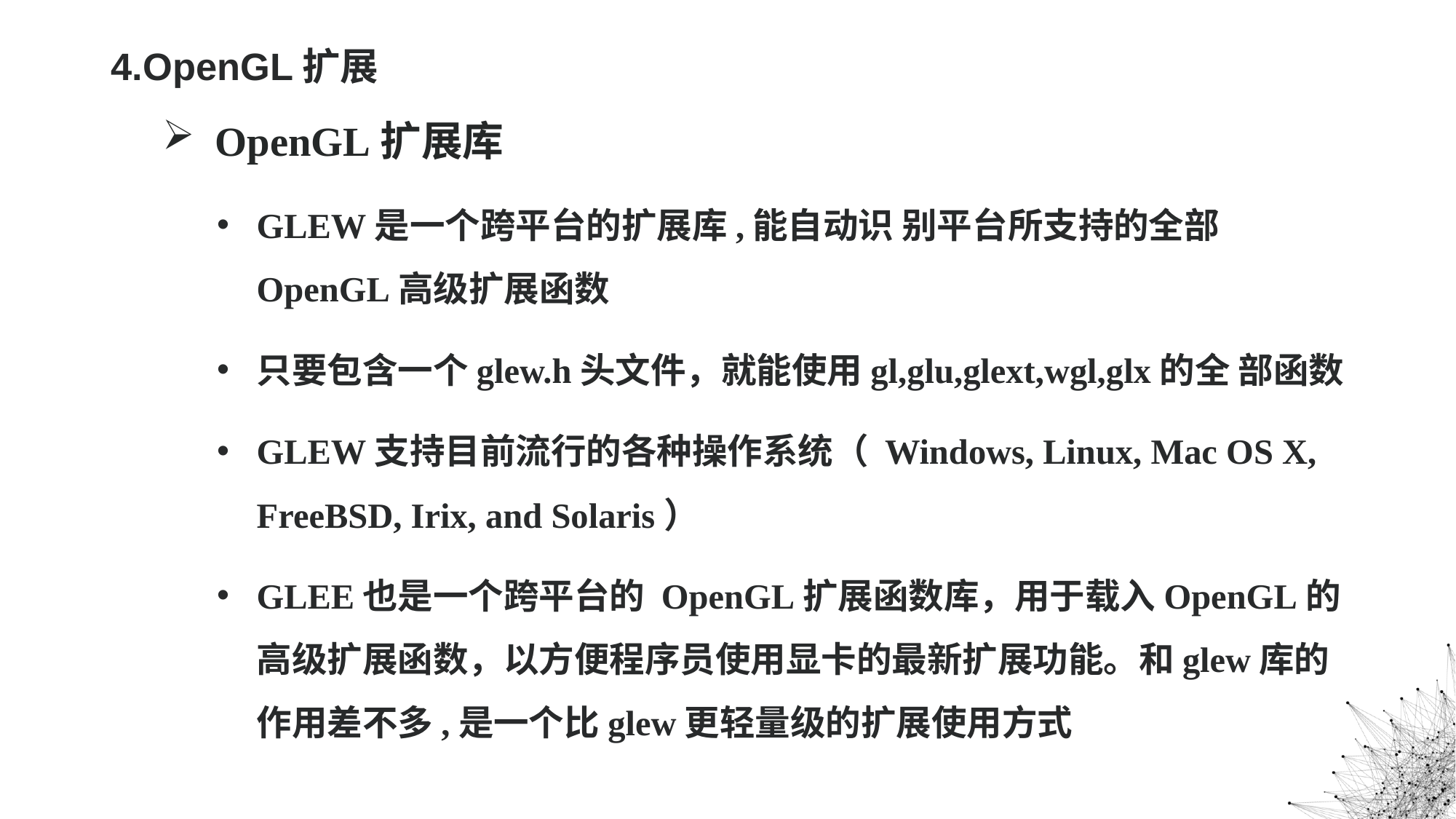

4.OpenGL扩展
OpenGL扩展库
GLEW是一个跨平台的扩展库,能自动识 别平台所支持的全部OpenGL高级扩展函数
只要包含一个glew.h头文件，就能使用gl,glu,glext,wgl,glx的全 部函数
GLEW支持目前流行的各种操作系统（ Windows, Linux, Mac OS X, FreeBSD, Irix, and Solaris）
GLEE也是一个跨平台的 OpenGL扩展函数库，用于载入OpenGL的高级扩展函数，以方便程序员使用显卡的最新扩展功能。和glew库的作用差不多,是一个比glew更轻量级的扩展使用方式